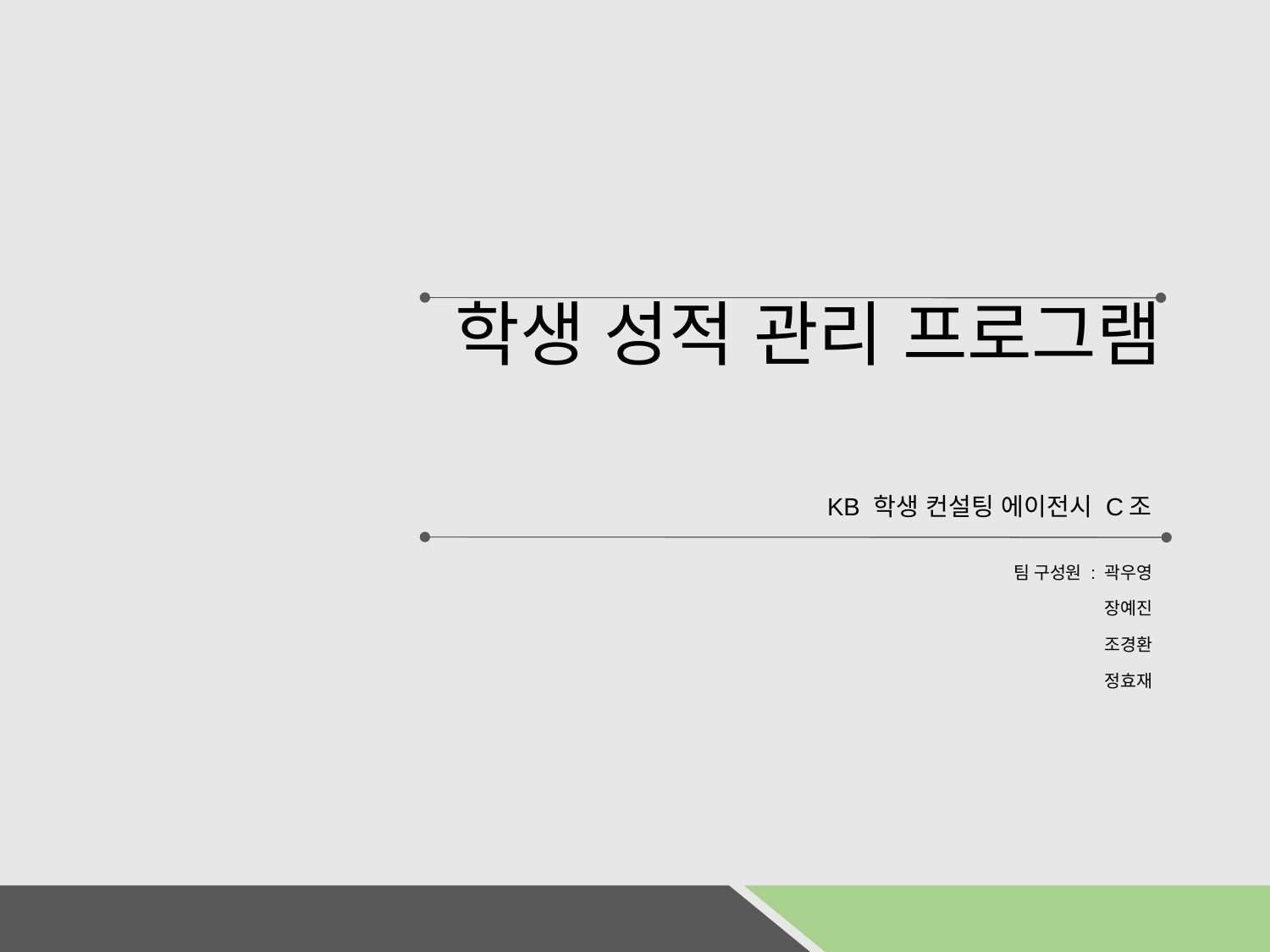

# 학생 성적 관리 프로그램
KB 학생 컨설팅 에이전시 C조

팀 구성원 : 곽우영
장예진
조경환
정효재